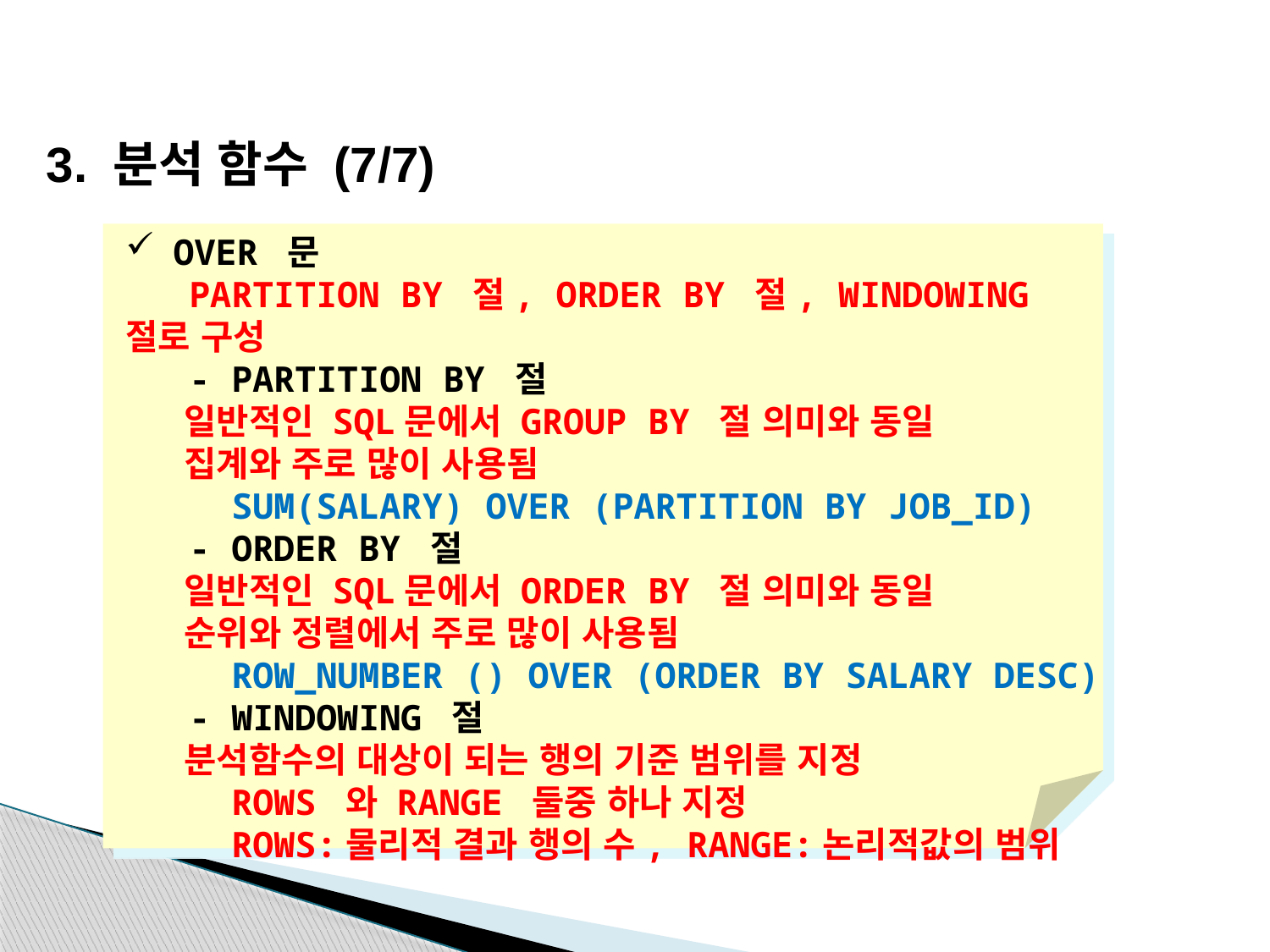

3. 분석 함수 (7/7)
OVER 문
   PARTITION BY 절, ORDER BY 절, WINDOWING 절로 구성
   - PARTITION BY 절
     일반적인 SQL문에서 GROUP BY 절 의미와 동일
     집계와 주로 많이 사용됨
     SUM(SALARY) OVER (PARTITION BY JOB_ID)
   - ORDER BY 절
     일반적인 SQL문에서 ORDER BY 절 의미와 동일
     순위와 정렬에서 주로 많이 사용됨
     ROW_NUMBER () OVER (ORDER BY SALARY DESC)
   - WINDOWING 절
     분석함수의 대상이 되는 행의 기준 범위를 지정
     ROWS 와 RANGE 둘중 하나 지정
     ROWS:물리적 결과 행의 수, RANGE:논리적값의 범위